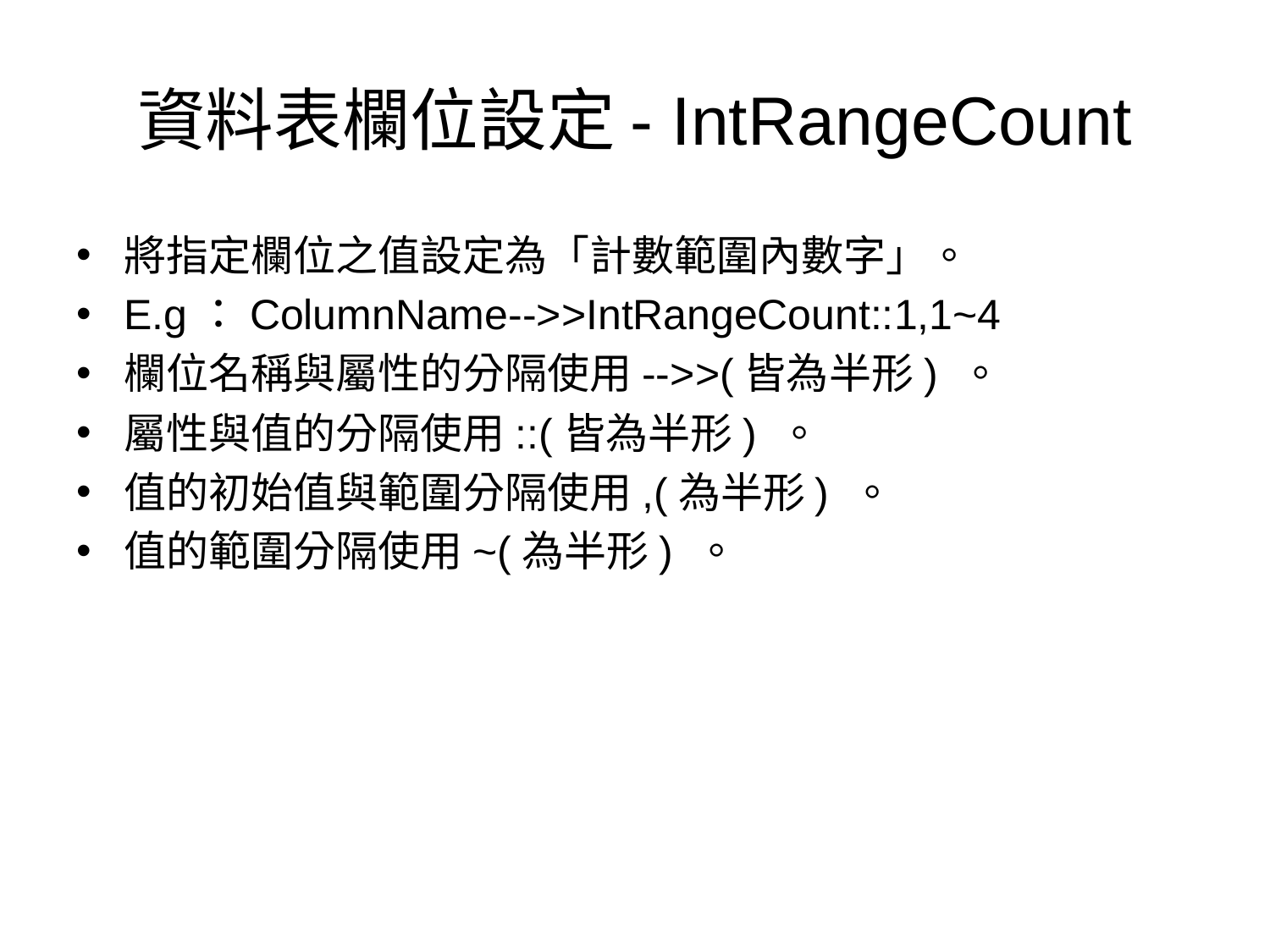

# 資料表欄位設定- IntRangeCount
將指定欄位之值設定為「計數範圍內數字」。
E.g：ColumnName-->>IntRangeCount::1,1~4
欄位名稱與屬性的分隔使用-->>(皆為半形) 。
屬性與值的分隔使用::(皆為半形) 。
值的初始值與範圍分隔使用,(為半形) 。
值的範圍分隔使用~(為半形) 。